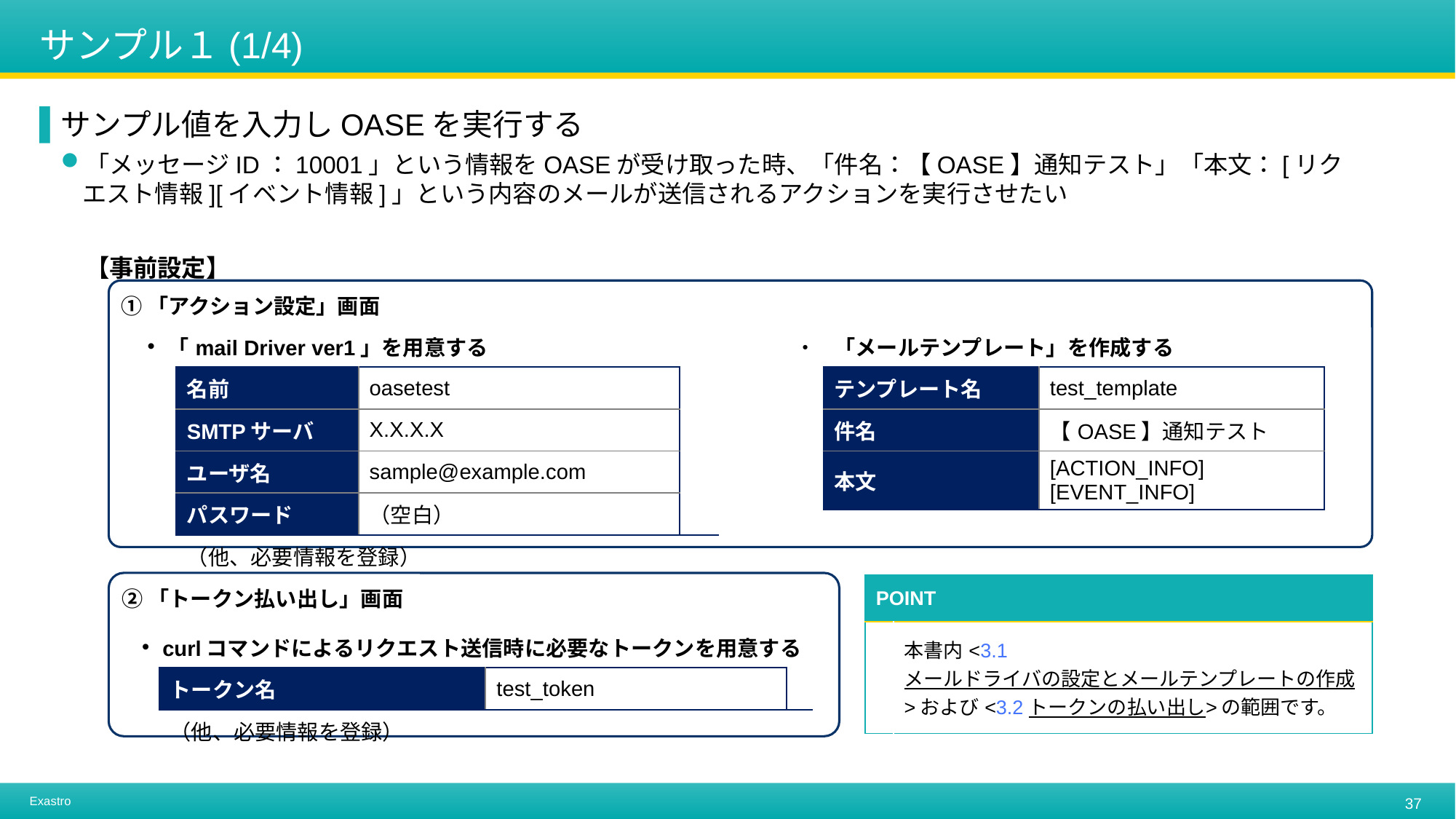

# サンプル１(1/4)
サンプル値を入力しOASEを実行する
「メッセージID：10001」という情報をOASEが受け取った時、「件名：【OASE】通知テスト」「本文：[リクエスト情報][イベント情報]」という内容のメールが送信されるアクションを実行させたい

　【事前設定】

①「アクション設定」画面
| 「mail Driver ver1」を用意する |  |  |  |
| --- | --- | --- | --- |
|  | 名前 | oasetest |  |
|  | SMTPサーバ | X.X.X.X |  |
|  | ユーザ名 | sample@example.com |  |
|  | パスワード | （空白） |  |
|  | （他、必要情報を登録） |  |  |
| ・ | 「メールテンプレート」を作成する |  |  |
| --- | --- | --- | --- |
|  | テンプレート名 | test\_template |  |
|  | 件名 | 【OASE】通知テスト |  |
|  | 本文 | [ACTION\_INFO] [EVENT\_INFO] |  |
②「トークン払い出し」画面
| POINT |  |
| --- | --- |
|  | 本書内<3.1 メールドライバの設定とメールテンプレートの作成>および<3.2 トークンの払い出し>の範囲です。 |
| curlコマンドによるリクエスト送信時に必要なトークンを用意する |  |  |  |
| --- | --- | --- | --- |
|  | トークン名 | test\_token |  |
|  | （他、必要情報を登録） |  |  |